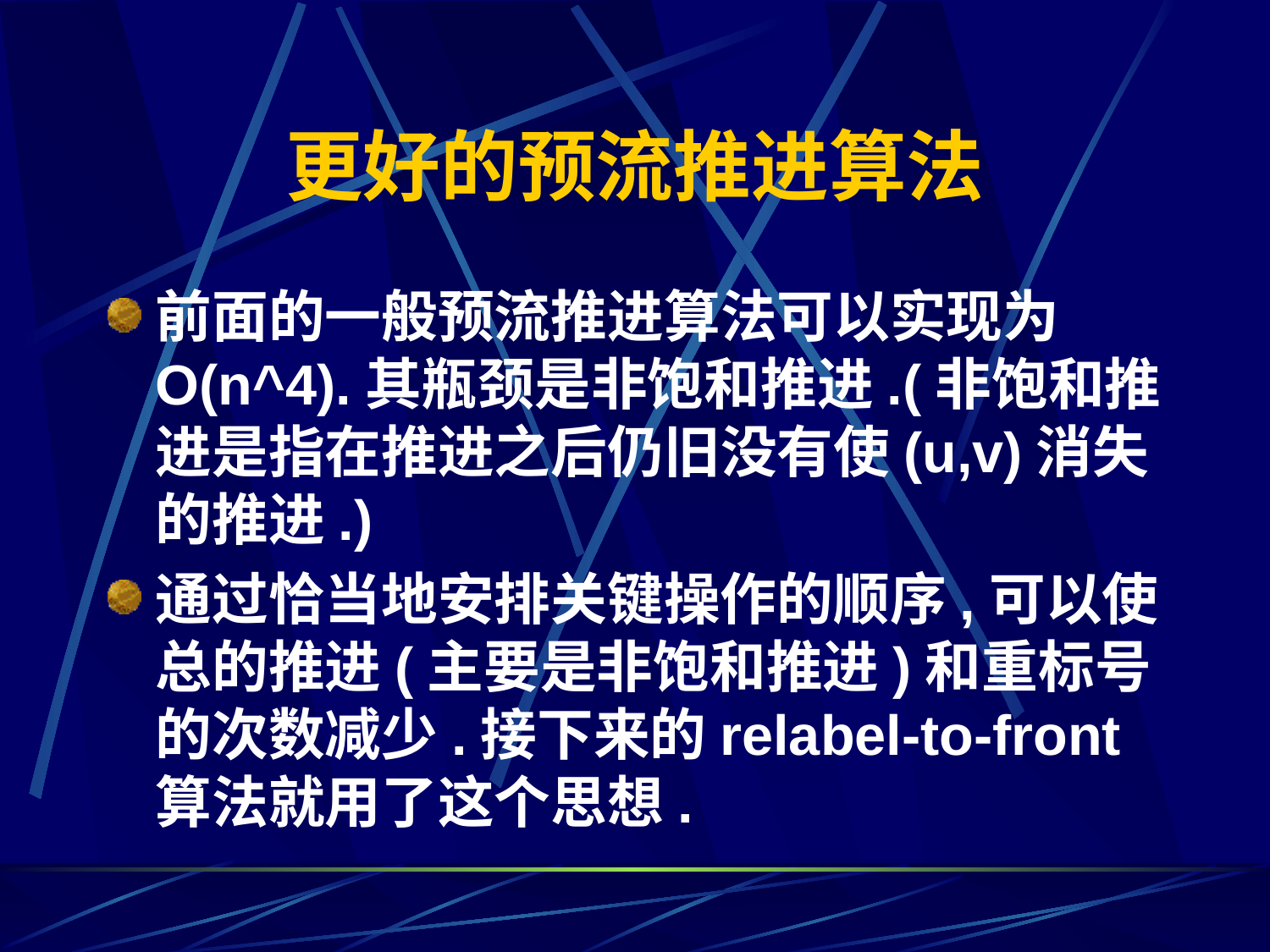

# 更好的预流推进算法
前面的一般预流推进算法可以实现为O(n^4).其瓶颈是非饱和推进.(非饱和推进是指在推进之后仍旧没有使(u,v)消失的推进.)
通过恰当地安排关键操作的顺序,可以使总的推进(主要是非饱和推进)和重标号的次数减少.接下来的relabel-to-front算法就用了这个思想.